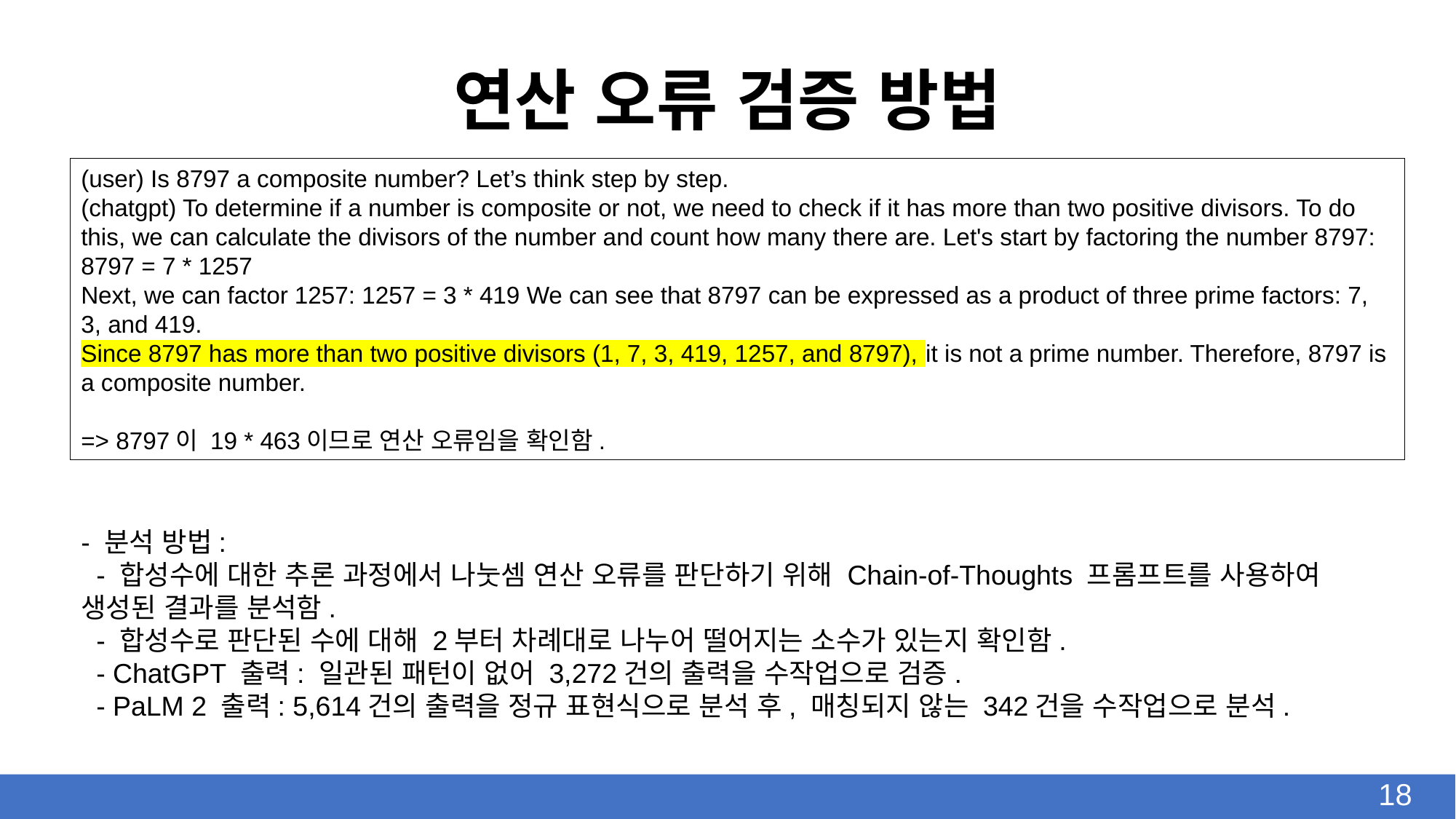

연산 오류 검증 방법
(user) Is 8797 a composite number? Let’s think step by step.
(chatgpt) To determine if a number is composite or not, we need to check if it has more than two positive divisors. To do this, we can calculate the divisors of the number and count how many there are. Let's start by factoring the number 8797:
8797 = 7 * 1257
Next, we can factor 1257: 1257 = 3 * 419 We can see that 8797 can be expressed as a product of three prime factors: 7, 3, and 419.
Since 8797 has more than two positive divisors (1, 7, 3, 419, 1257, and 8797), it is not a prime number. Therefore, 8797 is a composite number.

=> 8797이 19 * 463이므로 연산 오류임을 확인함.
- 분석 방법:
  - 합성수에 대한 추론 과정에서 나눗셈 연산 오류를 판단하기 위해 Chain-of-Thoughts 프롬프트를 사용하여 생성된 결과를 분석함.
  - 합성수로 판단된 수에 대해 2부터 차례대로 나누어 떨어지는 소수가 있는지 확인함.
  - ChatGPT 출력: 일관된 패턴이 없어 3,272건의 출력을 수작업으로 검증.
  - PaLM 2 출력: 5,614건의 출력을 정규 표현식으로 분석 후, 매칭되지 않는 342건을 수작업으로 분석.

18